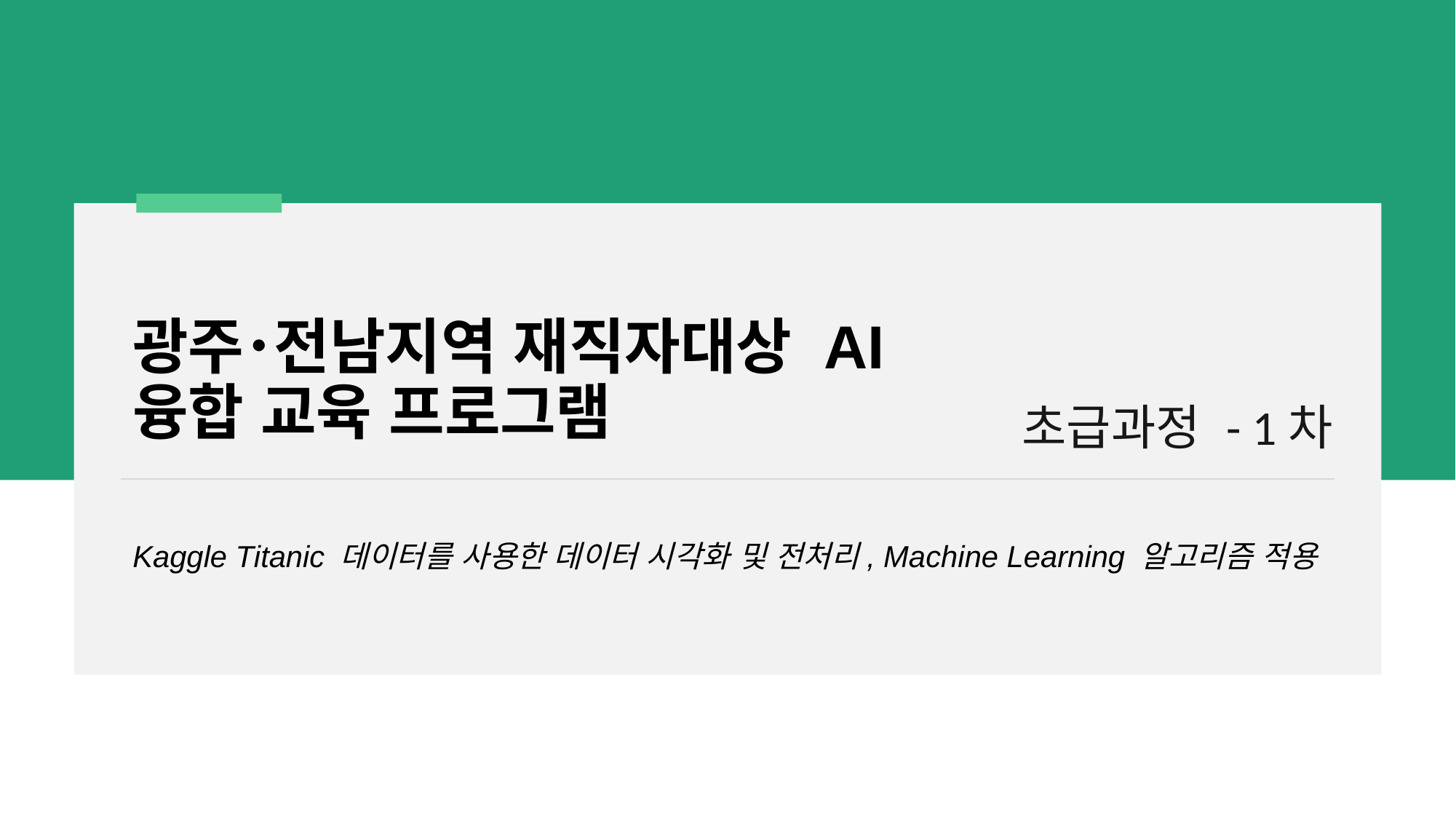

# 광주･전남지역 재직자대상 AI융합 교육 프로그램
초급과정 - 1차
Kaggle Titanic 데이터를 사용한 데이터 시각화 및 전처리, Machine Learning 알고리즘 적용